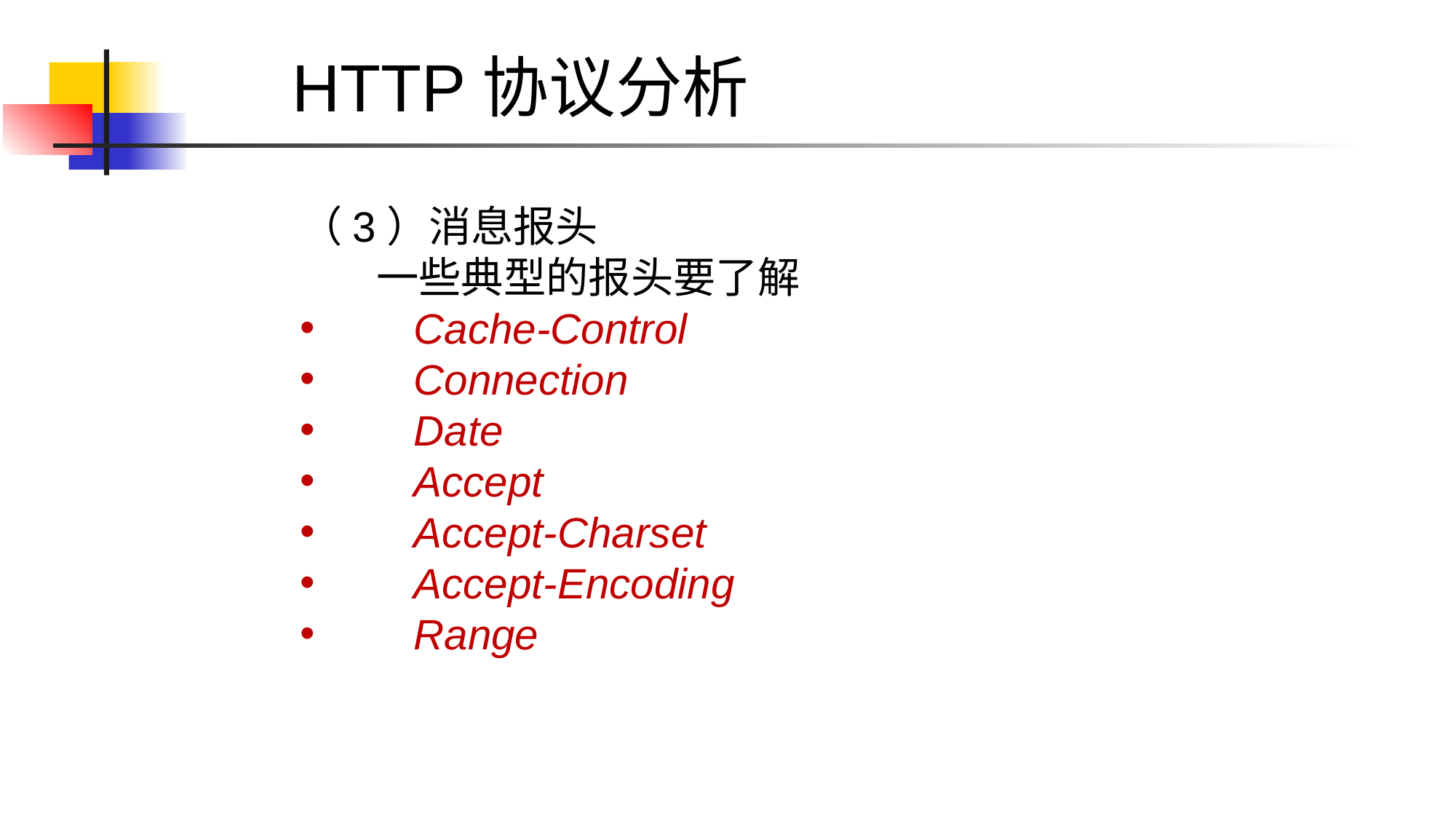

HTTP协议分析
（3）消息报头
       一些典型的报头要了解
     Cache-Control
     Connection
     Date
     Accept
     Accept-Charset
     Accept-Encoding
     Range